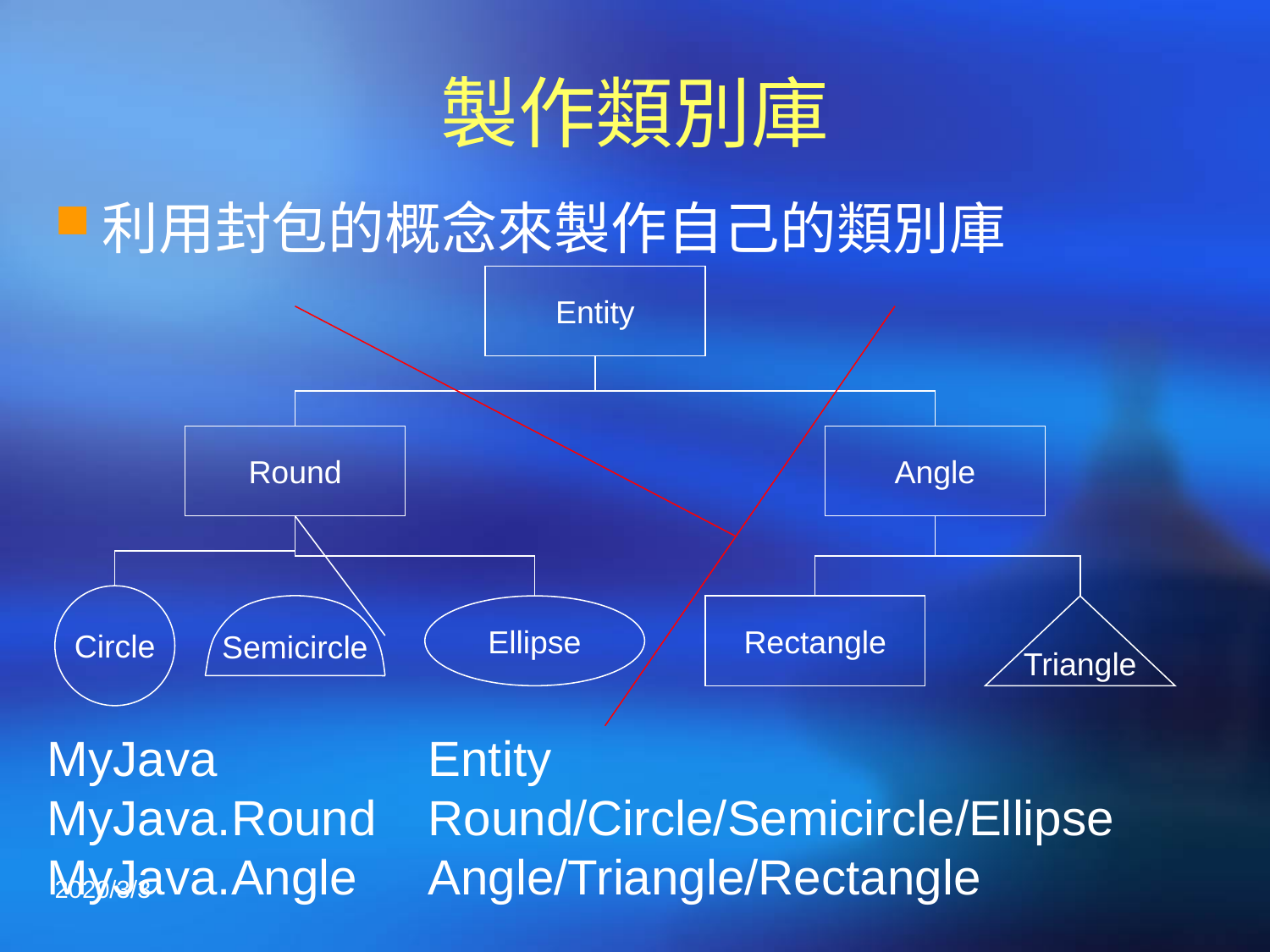

# 製作類別庫
利用封包的概念來製作自己的類別庫
Entity

Round
Angle
Circle

Ellipse
Rectangle
Triangle
Semicircle

MyJava		Entity
MyJava.Round	Round/Circle/Semicircle/Ellipse
MyJava.Angle	Angle/Triangle/Rectangle
2020/3/3